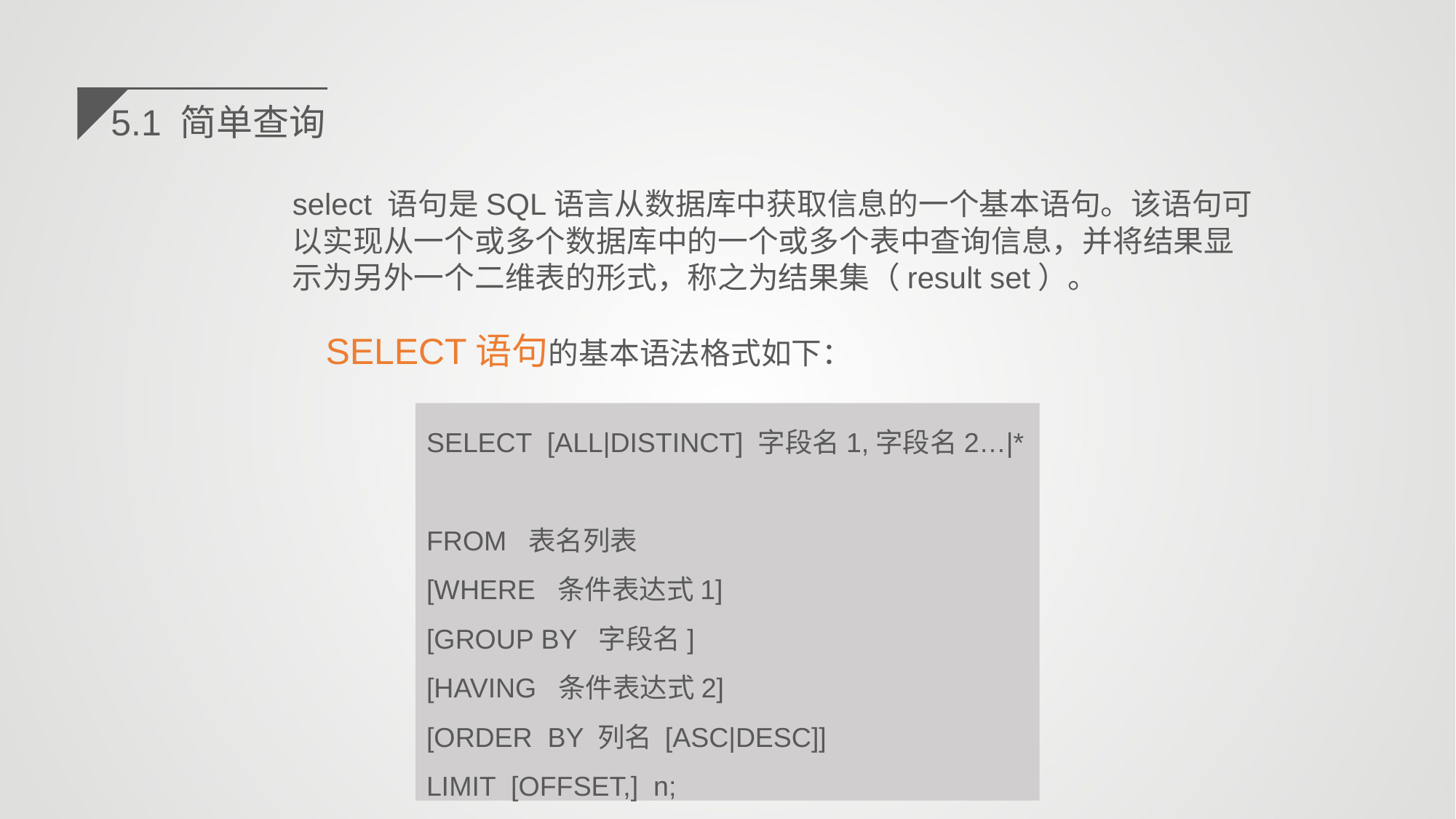

5.1 简单查询

select 语句是SQL语言从数据库中获取信息的一个基本语句。该语句可以实现从一个或多个数据库中的一个或多个表中查询信息，并将结果显示为另外一个二维表的形式，称之为结果集（result set）。
      SELECT语句的基本语法格式如下：
SELECT  [ALL|DISTINCT] 字段名1,字段名2…|*
FROM  表名列表
[WHERE  条件表达式1]
[GROUP BY  字段名]
[HAVING  条件表达式2]
[ORDER  BY 列名 [ASC|DESC]]
LIMIT  [OFFSET,]  n;